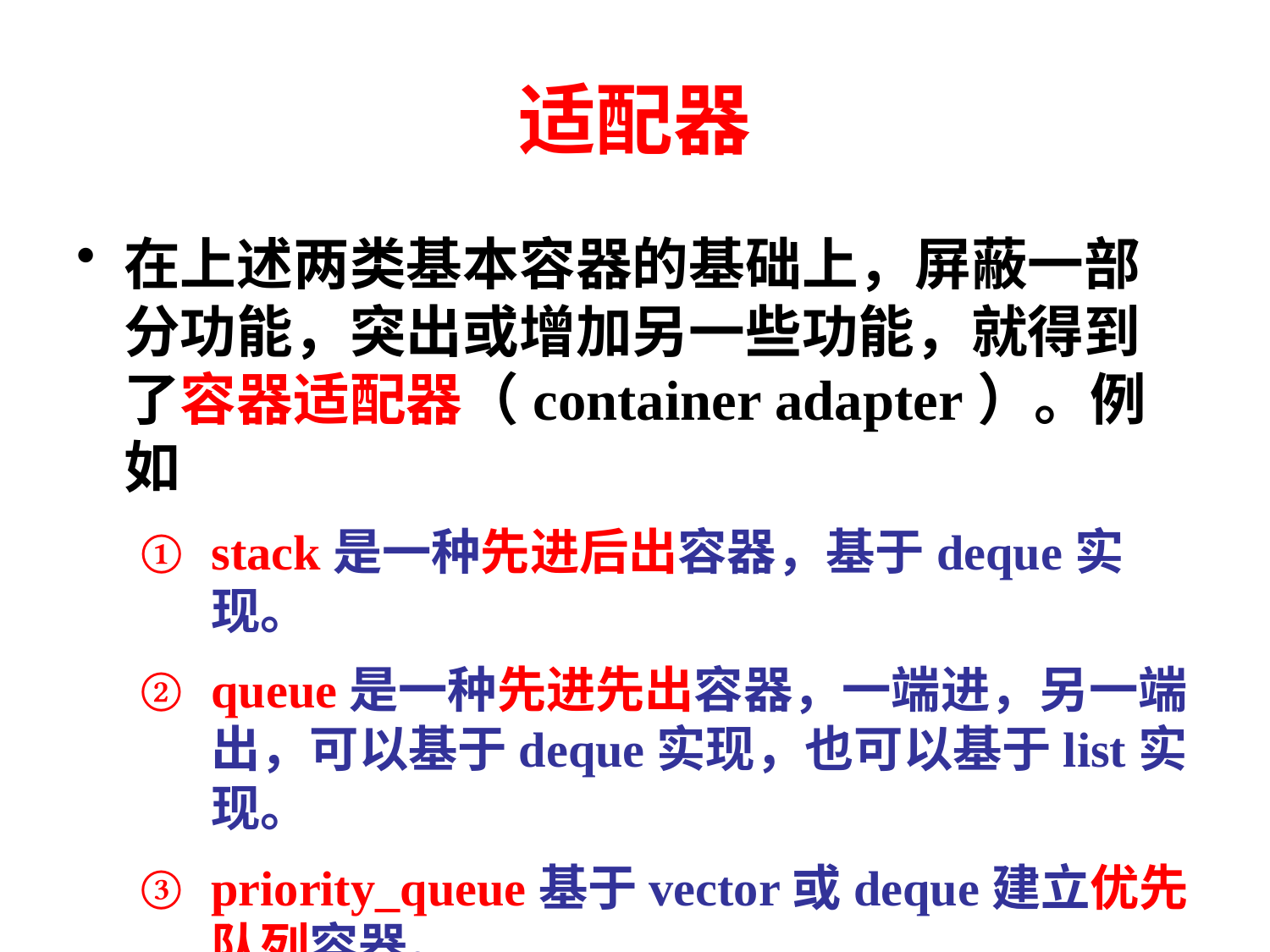

# 适配器
在上述两类基本容器的基础上，屏蔽一部分功能，突出或增加另一些功能，就得到了容器适配器（container adapter）。例如
stack是一种先进后出容器，基于deque实现。
queue是一种先进先出容器，一端进，另一端出，可以基于deque实现，也可以基于list实现。
priority_queue基于vector或deque建立优先队列容器。